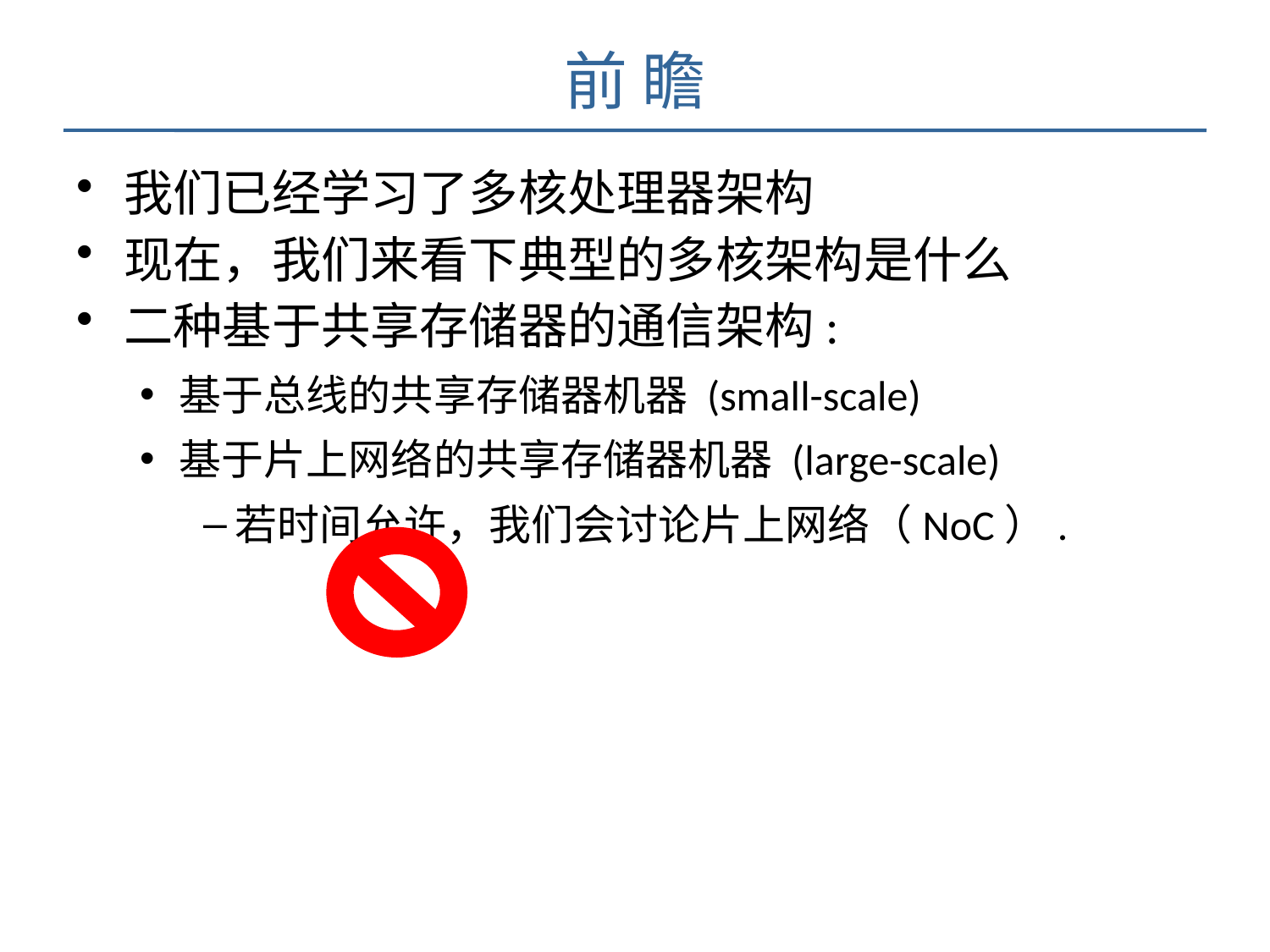

# 前 瞻
我们已经学习了多核处理器架构
现在，我们来看下典型的多核架构是什么
二种基于共享存储器的通信架构:
基于总线的共享存储器机器 (small-scale)
基于片上网络的共享存储器机器 (large-scale)
若时间允许，我们会讨论片上网络（NoC）.